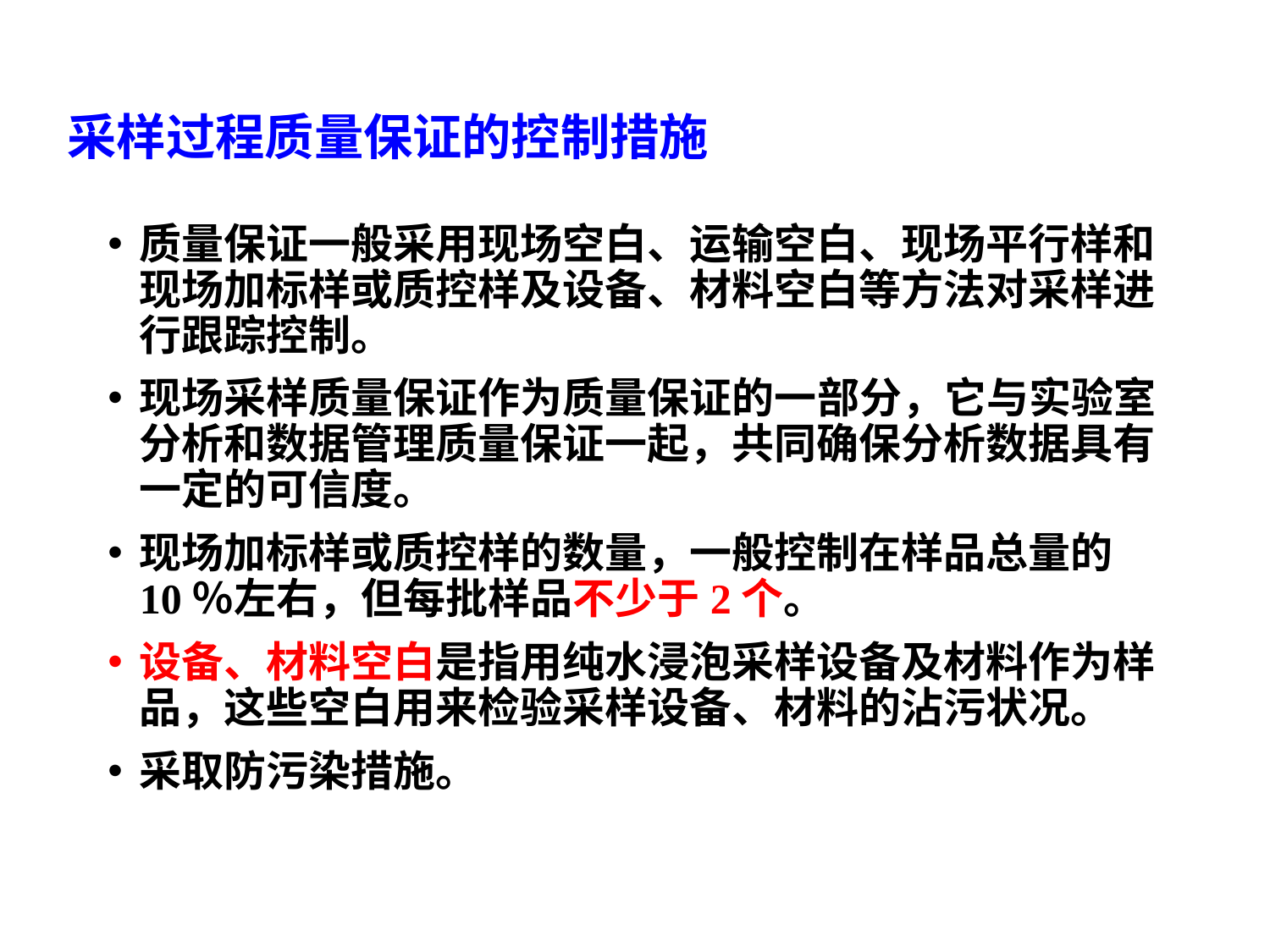

# 采样过程质量保证的控制措施
质量保证一般采用现场空白、运输空白、现场平行样和现场加标样或质控样及设备、材料空白等方法对采样进行跟踪控制。
现场采样质量保证作为质量保证的一部分，它与实验室分析和数据管理质量保证一起，共同确保分析数据具有一定的可信度。
现场加标样或质控样的数量，一般控制在样品总量的10％左右，但每批样品不少于2个。
设备、材料空白是指用纯水浸泡采样设备及材料作为样品，这些空白用来检验采样设备、材料的沾污状况。
采取防污染措施。